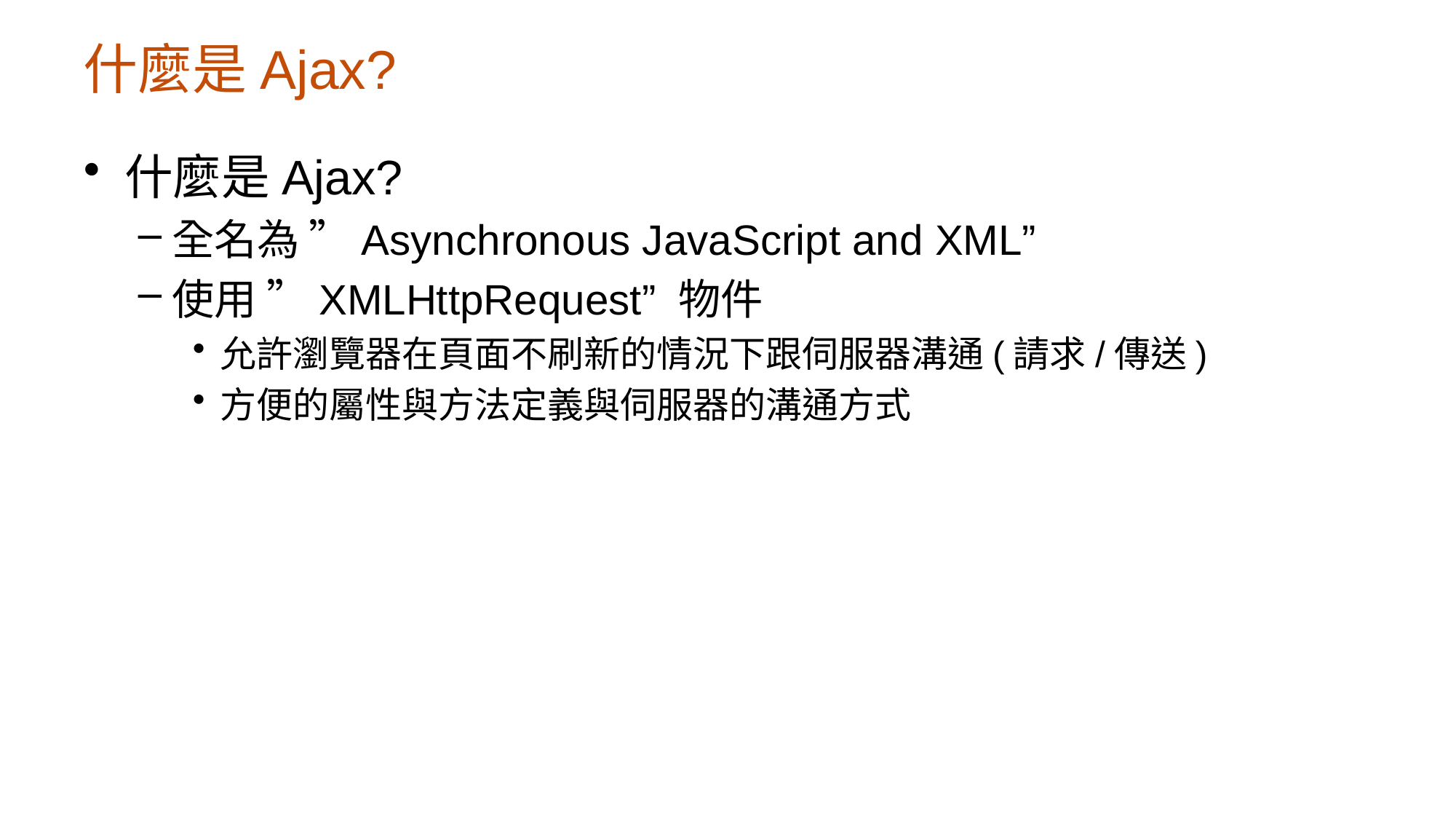

# 什麼是Ajax?
什麼是Ajax?
全名為 ”Asynchronous JavaScript and XML”
使用 ”XMLHttpRequest” 物件
允許瀏覽器在頁面不刷新的情況下跟伺服器溝通(請求/傳送)
方便的屬性與方法定義與伺服器的溝通方式

3